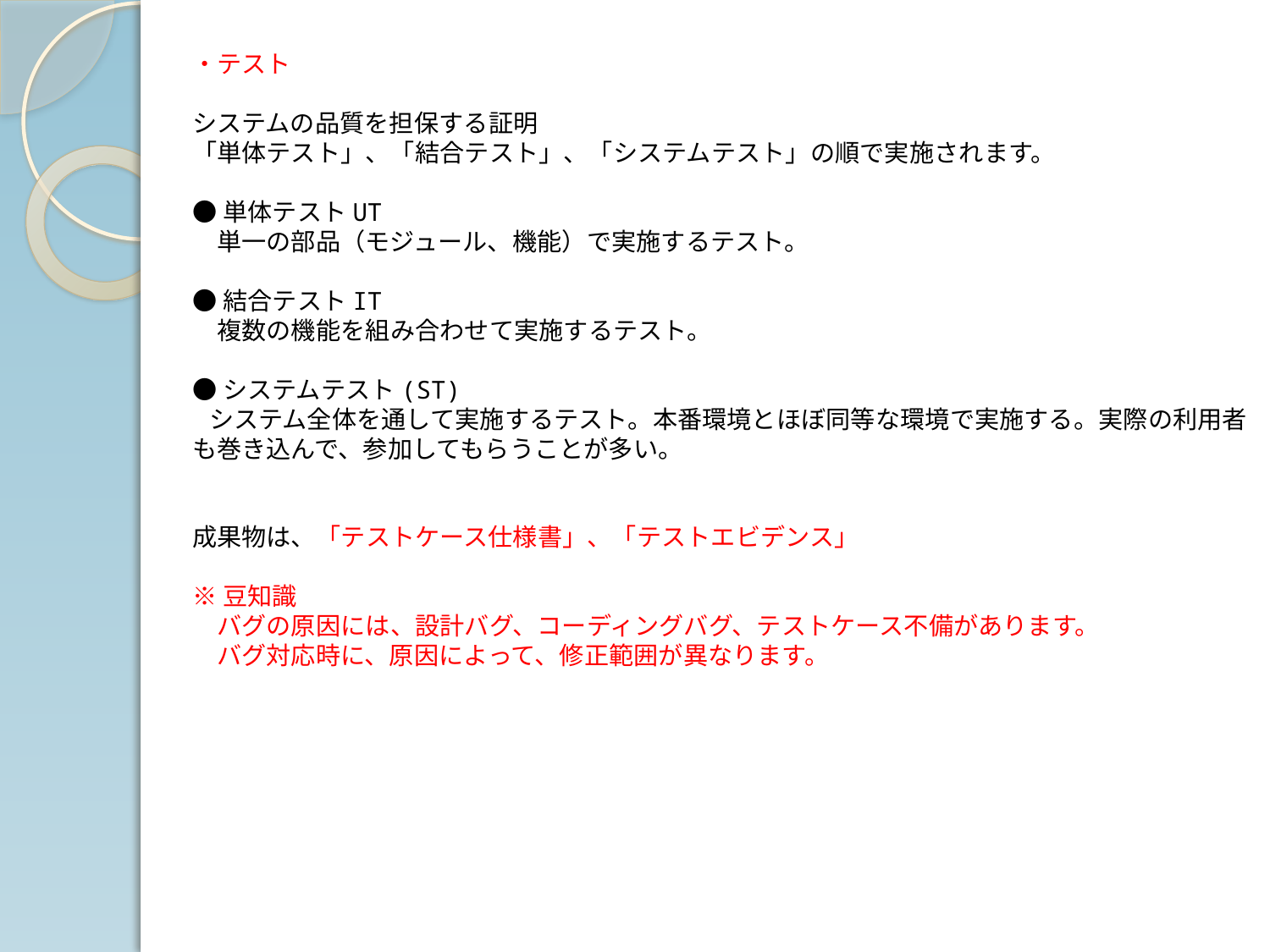

・テスト

システムの品質を担保する証明
「単体テスト」、「結合テスト」、「システムテスト」の順で実施されます。

●単体テストUT
　単一の部品（モジュール、機能）で実施するテスト。

●結合テストIT
　複数の機能を組み合わせて実施するテスト。

●システムテスト(ST)
  システム全体を通して実施するテスト。本番環境とほぼ同等な環境で実施する。実際の利用者も巻き込んで、参加してもらうことが多い。

成果物は、「テストケース仕様書」、「テストエビデンス」

※豆知識
　バグの原因には、設計バグ、コーディングバグ、テストケース不備があります。
　バグ対応時に、原因によって、修正範囲が異なります。